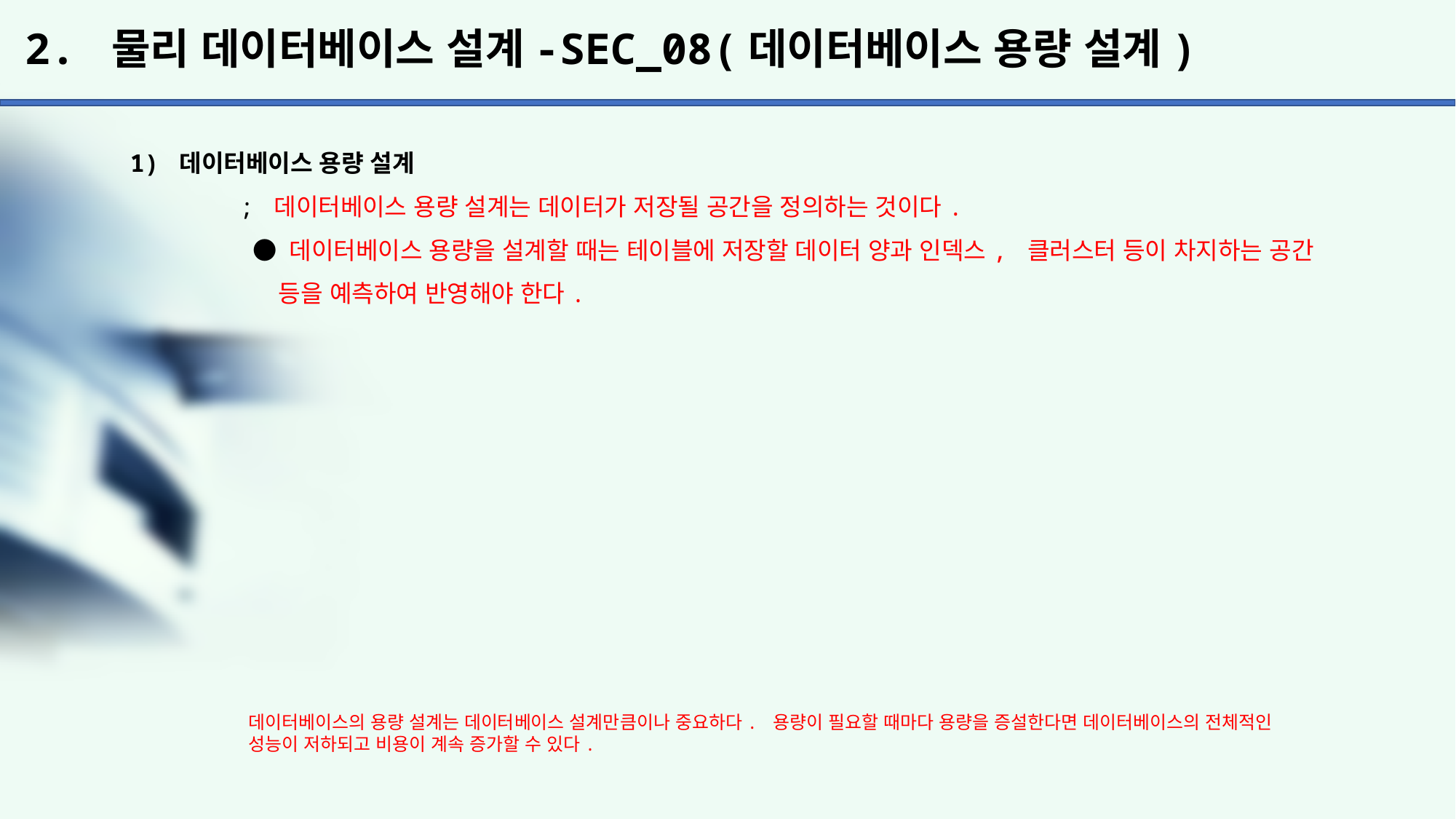

# 2. 물리 데이터베이스 설계-SEC_08(데이터베이스 용량 설계)
1) 데이터베이스 용량 설계
	; 데이터베이스 용량 설계는 데이터가 저장될 공간을 정의하는 것이다.
	  ● 데이터베이스 용량을 설계할 때는 테이블에 저장할 데이터 양과 인덱스, 클러스터 등이 차지하는 공간
	     등을 예측하여 반영해야 한다.
데이터베이스의 용량 설계는 데이터베이스 설계만큼이나 중요하다. 용량이 필요할 때마다 용량을 증설한다면 데이터베이스의 전체적인 성능이 저하되고 비용이 계속 증가할 수 있다.